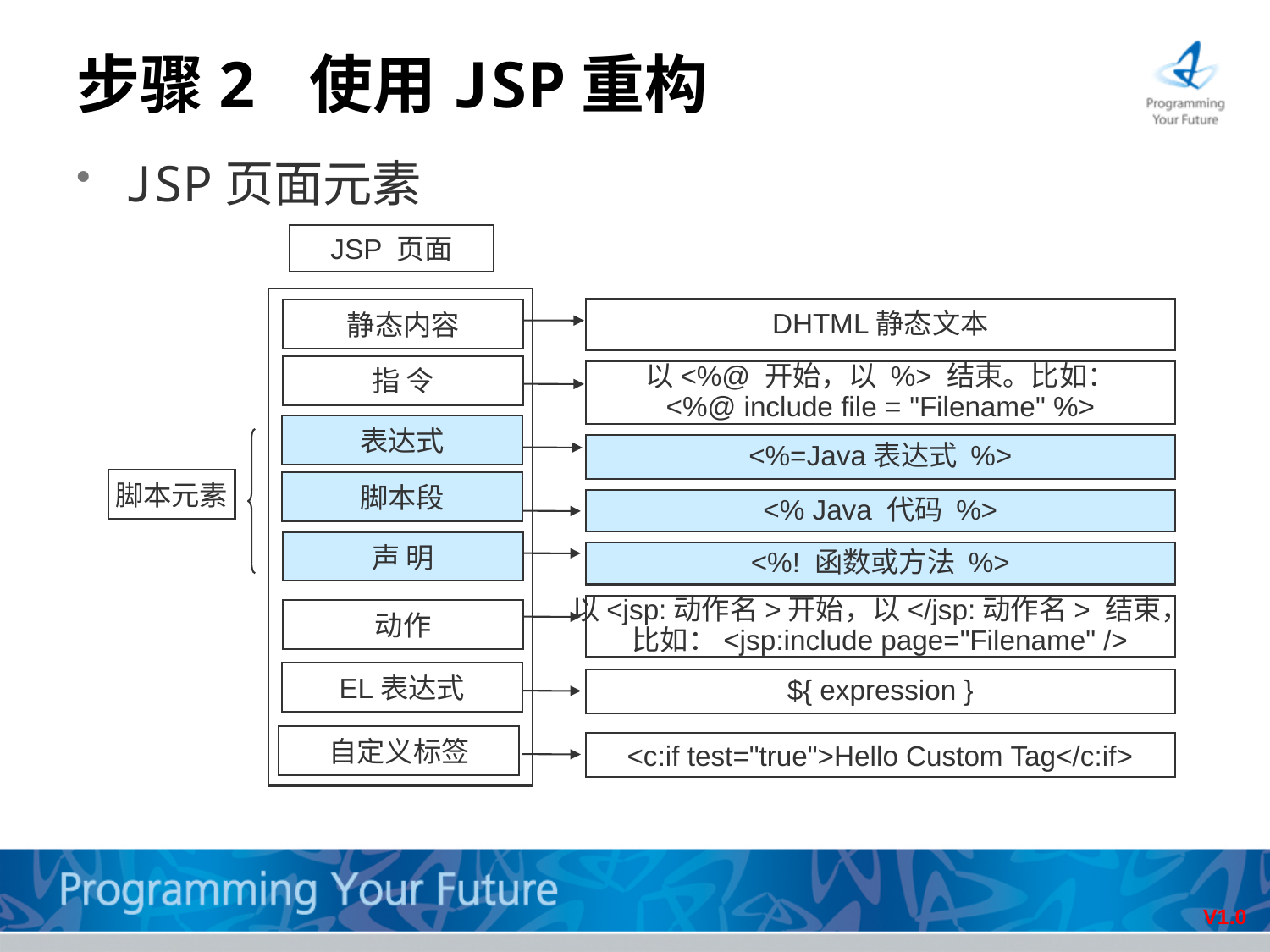

# 步骤2 使用JSP重构
JSP页面元素

JSP 页面

DHTML静态文本
静态内容

指 令
以<%@ 开始，以 %> 结束。比如：
<%@ include file = "Filename" %>

表达式

<%=Java表达式 %>

脚本元素
脚本段
<% Java 代码 %>

声 明
<%! 函数或方法 %>

以<jsp:动作名>开始，以</jsp:动作名> 结束，
比如：<jsp:include page="Filename" />
动作

EL表达式
${ expression }

自定义标签
<c:if test="true">Hello Custom Tag</c:if>